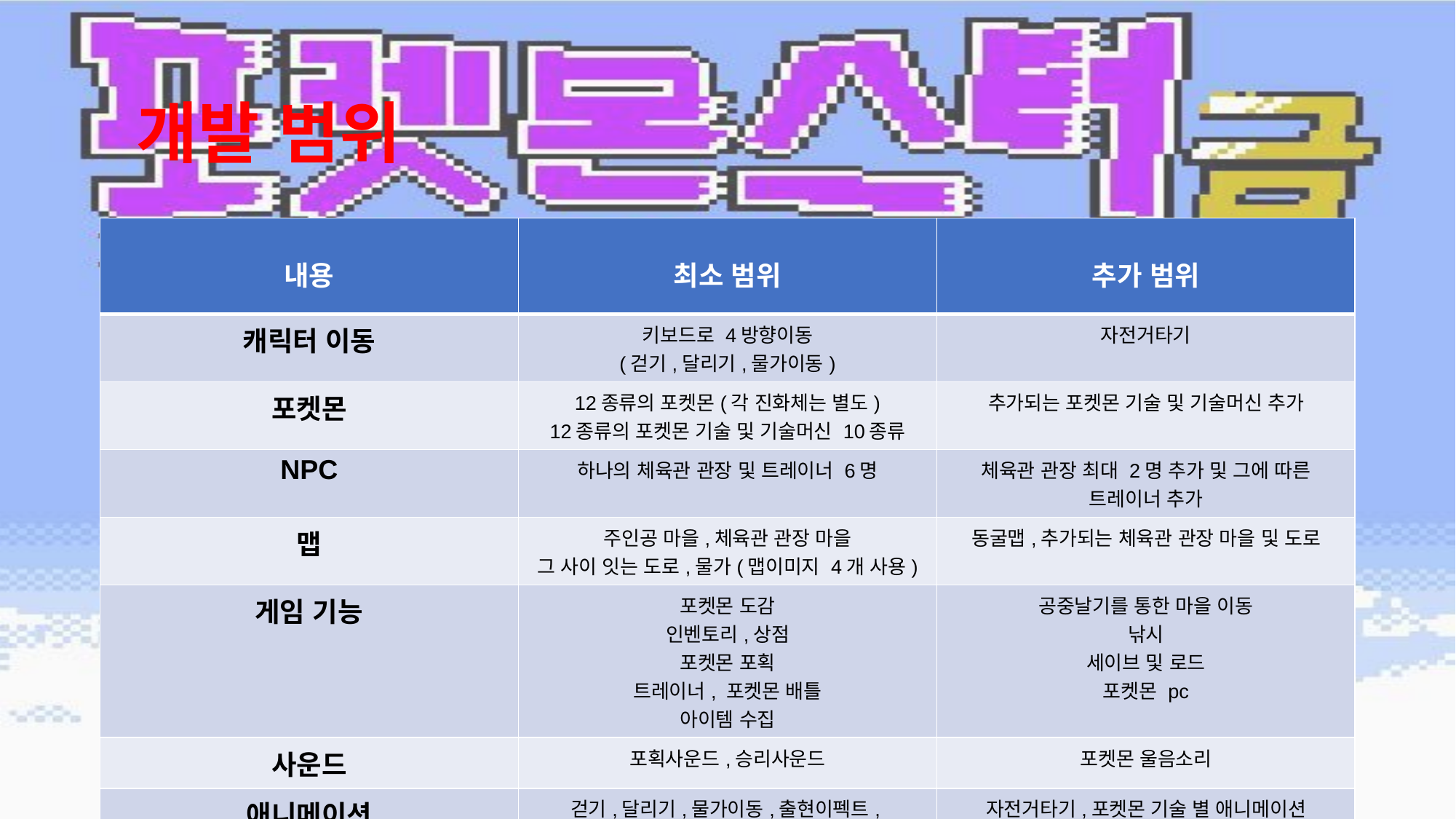

# 개발 범위
| 내용 | 최소 범위 | 추가 범위 |
| --- | --- | --- |
| 캐릭터 이동 | 키보드로 4방향이동 (걷기,달리기,물가이동) | 자전거타기 |
| 포켓몬 | 12종류의 포켓몬(각 진화체는 별도) 12종류의 포켓몬 기술 및 기술머신 10종류 | 추가되는 포켓몬 기술 및 기술머신 추가 |
| NPC | 하나의 체육관 관장 및 트레이너 6명 | 체육관 관장 최대 2명 추가 및 그에 따른 트레이너 추가 |
| 맵 | 주인공 마을,체육관 관장 마을 그 사이 잇는 도로,물가(맵이미지 4개 사용) | 동굴맵,추가되는 체육관 관장 마을 및 도로 |
| 게임 기능 | 포켓몬 도감 인벤토리,상점 포켓몬 포획 트레이너, 포켓몬 배틀 아이템 수집 | 공중날기를 통한 마을 이동 낚시 세이브 및 로드 포켓몬 pc |
| 사운드 | 포획사운드,승리사운드 | 포켓몬 울음소리 |
| 애니메이션 | 걷기,달리기,물가이동,출현이펙트,포획이펙트 | 자전거타기,포켓몬 기술 별 애니메이션 |